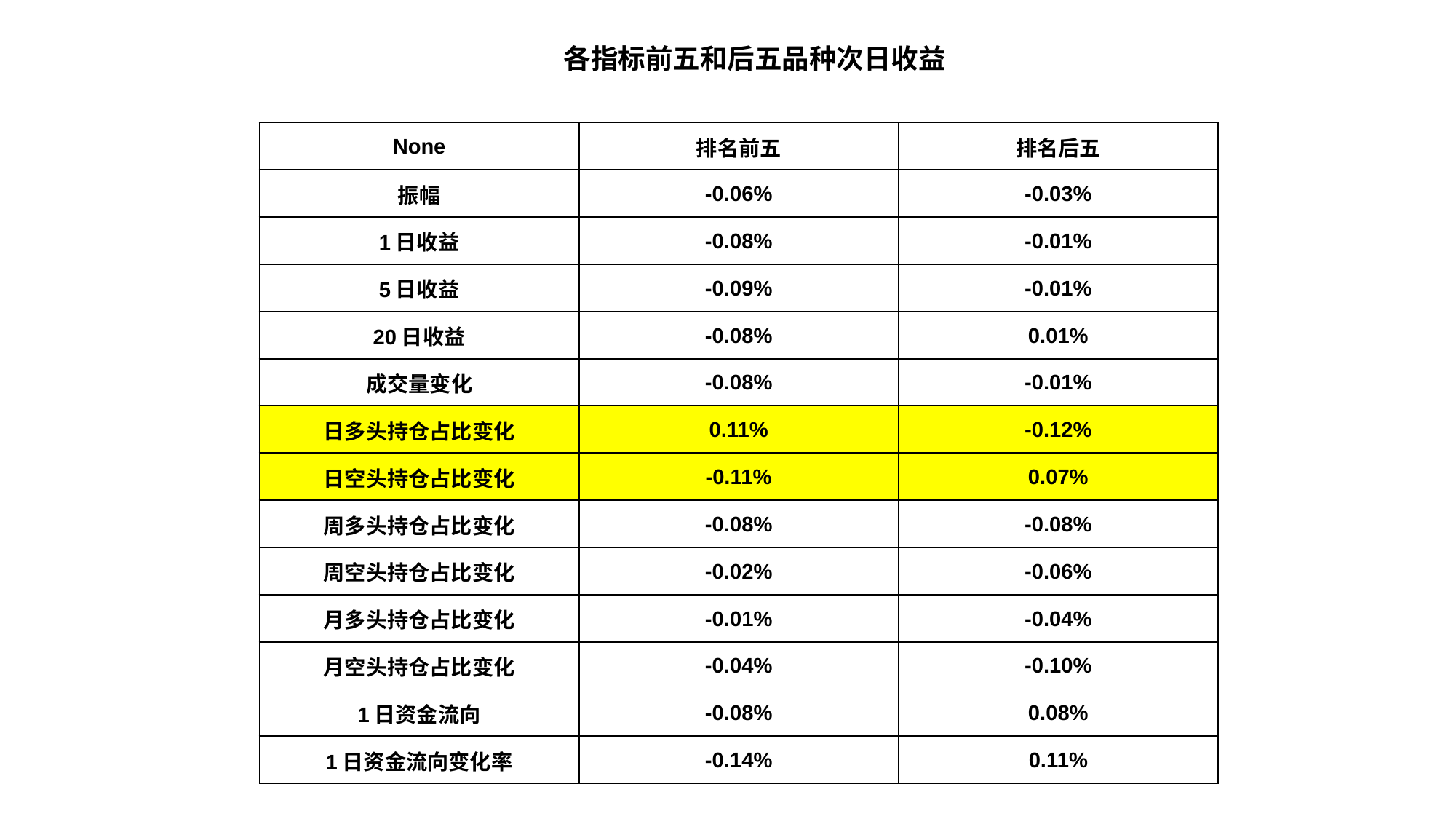

各指标前五和后五品种次日收益
| None | 排名前五 | 排名后五 |
| --- | --- | --- |
| 振幅 | -0.06% | -0.03% |
| 1日收益 | -0.08% | -0.01% |
| 5日收益 | -0.09% | -0.01% |
| 20日收益 | -0.08% | 0.01% |
| 成交量变化 | -0.08% | -0.01% |
| 日多头持仓占比变化 | 0.11% | -0.12% |
| 日空头持仓占比变化 | -0.11% | 0.07% |
| 周多头持仓占比变化 | -0.08% | -0.08% |
| 周空头持仓占比变化 | -0.02% | -0.06% |
| 月多头持仓占比变化 | -0.01% | -0.04% |
| 月空头持仓占比变化 | -0.04% | -0.10% |
| 1日资金流向 | -0.08% | 0.08% |
| 1日资金流向变化率 | -0.14% | 0.11% |